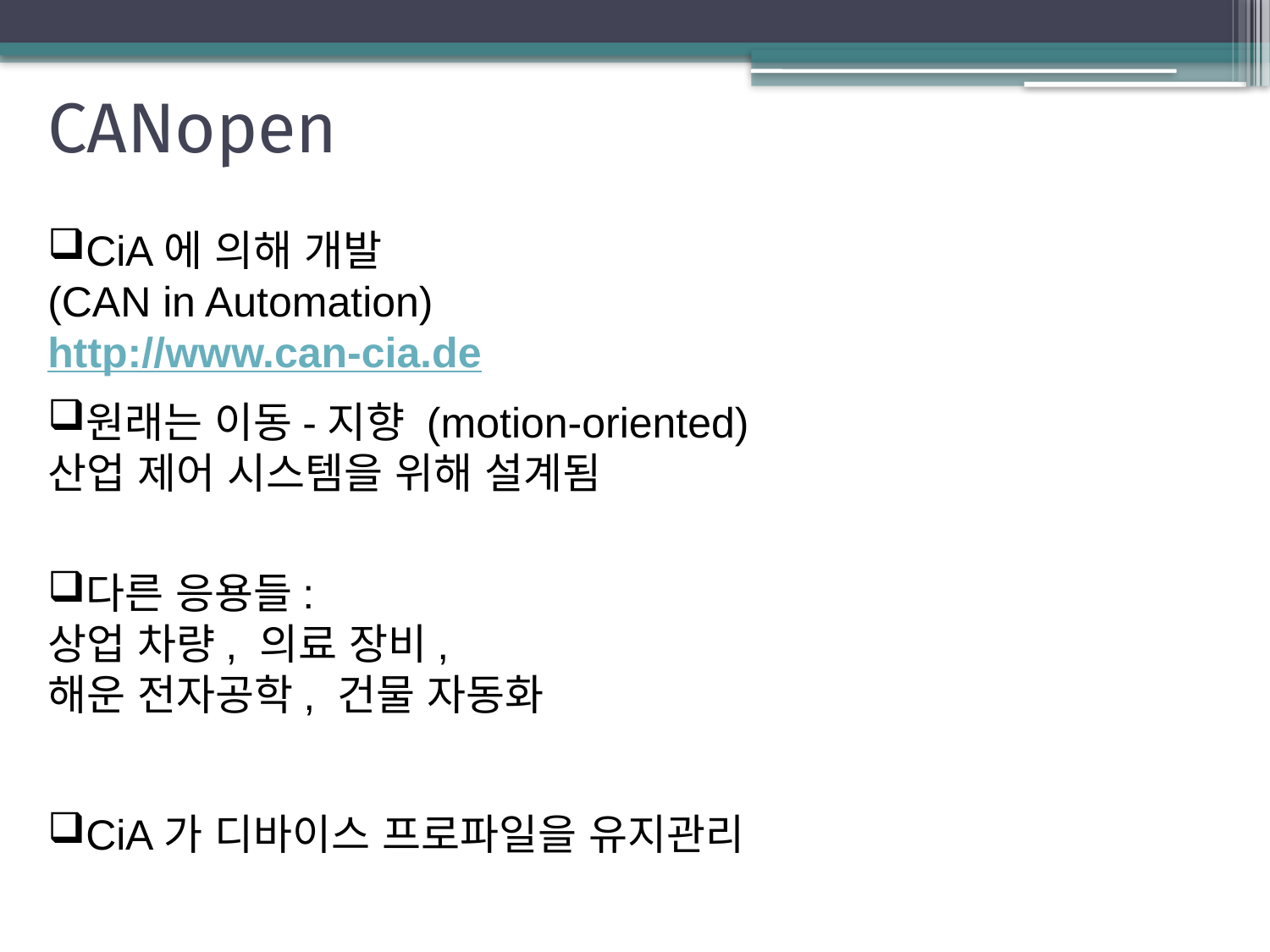

# CANopen
CiA에 의해 개발
(CAN in Automation)
http://www.can-cia.de
원래는 이동-지향 (motion-oriented)
산업 제어 시스템을 위해 설계됨
다른 응용들:
상업 차량, 의료 장비,
해운 전자공학, 건물 자동화

CiA가 디바이스 프로파일을 유지관리